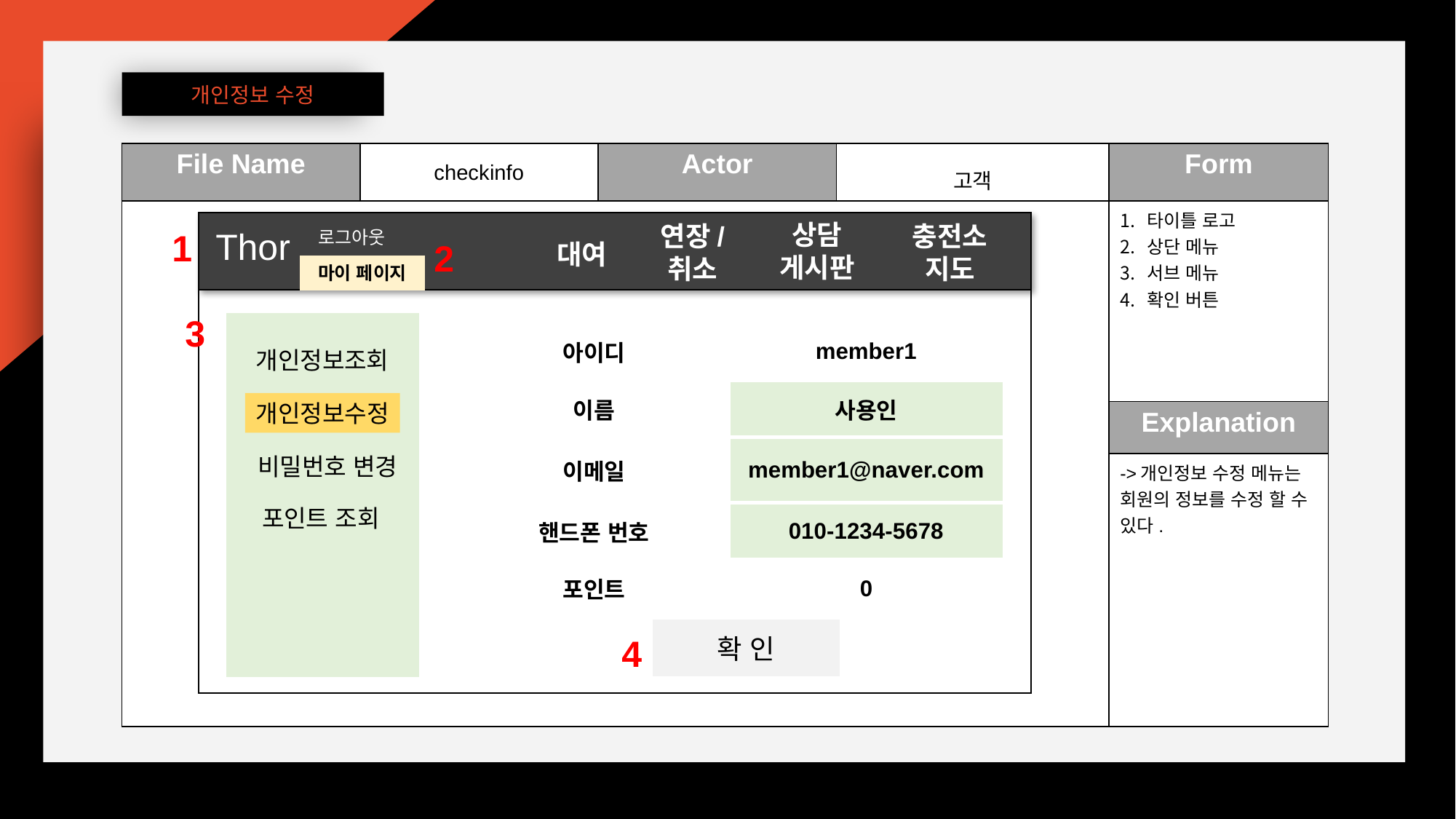

개인정보 수정
| File Name | checkinfo | Actor | 고객 | Form |
| --- | --- | --- | --- | --- |
|  |  |  |  | 타이틀 로고 상단 메뉴 서브 메뉴 확인 버튼 |
|  |  |  |  | Explanation |
|  |  |  |  | ->개인정보 수정 메뉴는 회원의 정보를 수정 할 수 있다. |
상담
게시판

연장/
취소
충전소
지도
Thor
로그아웃
대여
마이페이지
1
2
마이 페이지

3

| 아이디 | member1 |
| --- | --- |
| 이름 | 사용인 |
| 이메일 | member1@naver.com |
| 핸드폰 번호 | 010-1234-5678 |
| 포인트 | 0 |
개인정보조회
개인정보수정
비밀번호 변경
포인트 조회
확 인
4